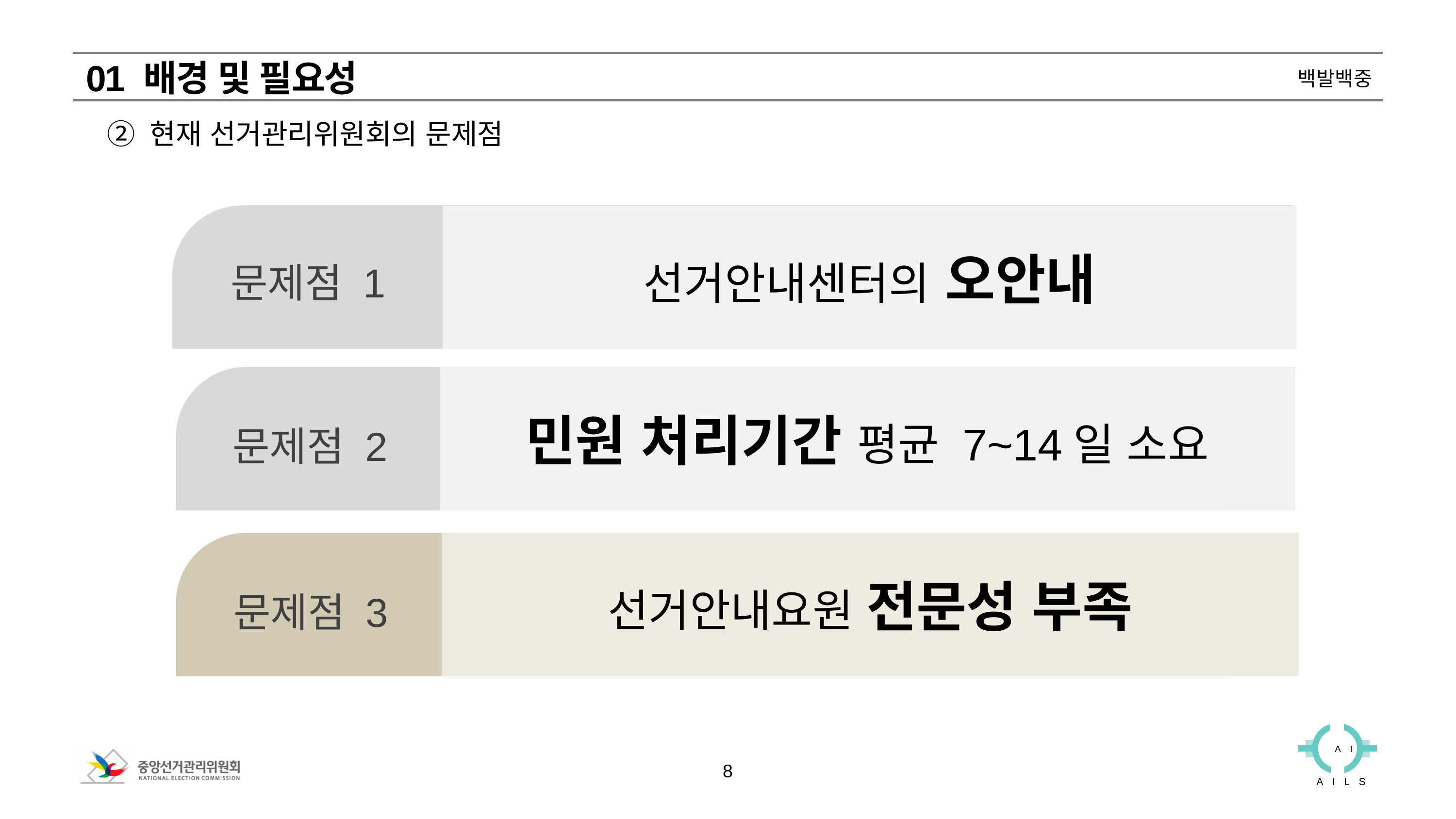

01 배경 및 필요성
② 현재 선거관리위원회의 문제점

선거안내센터의 오안내

선거안내센터의 오안내
문제점 1
문제점 1
민원 처리기간 평균 7~14일 소요

민원 처리기간 평균 7~14일 소요

문제점 2
문제점 2

선거안내요원 전문성 부족
문제점 3
8